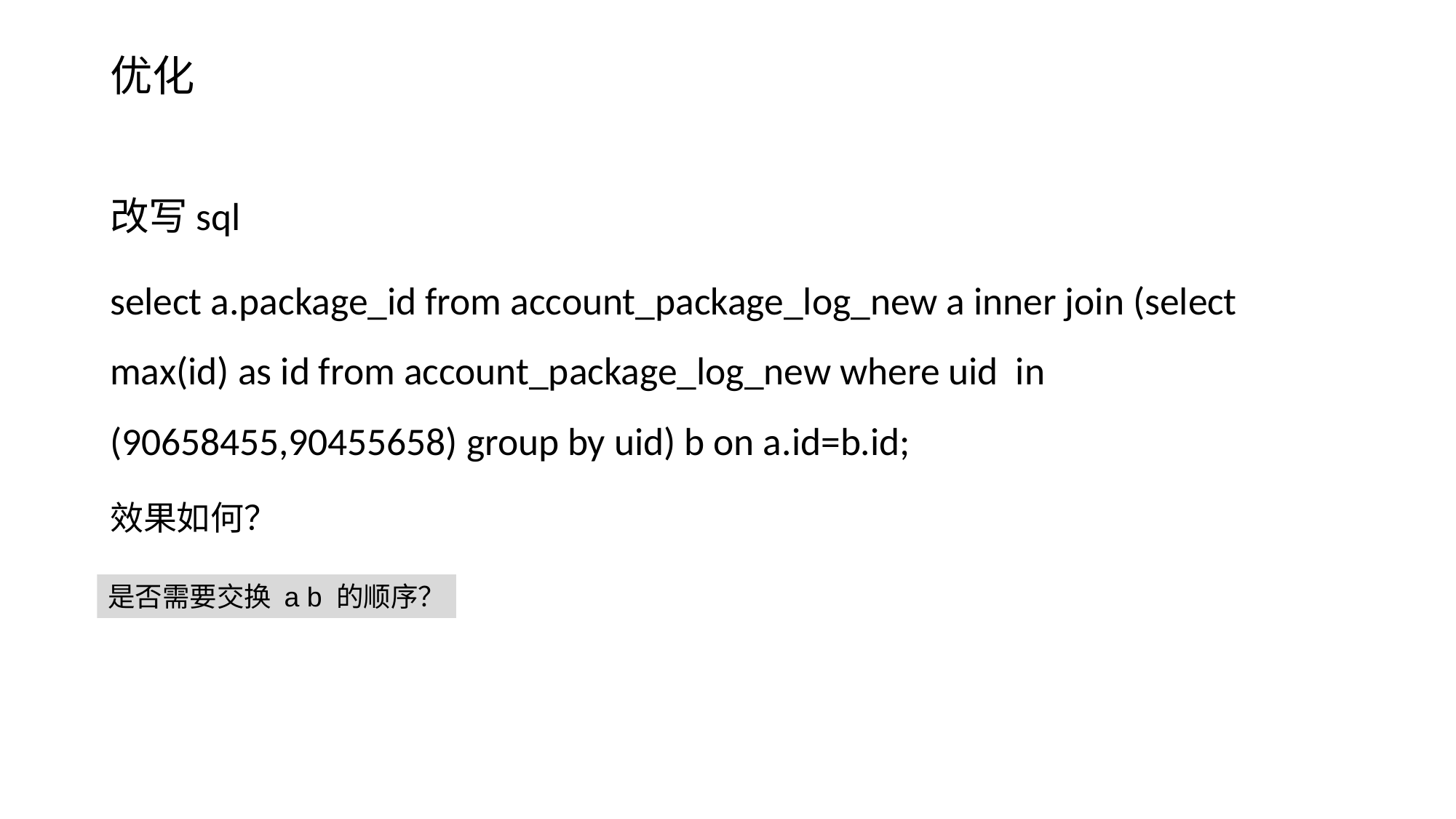

# 优化
改写sql
select a.package_id from account_package_log_new a inner join (select max(id) as id from account_package_log_new where uid  in (90658455,90455658) group by uid) b on a.id=b.id;
效果如何？

是否需要交换 a b 的顺序？